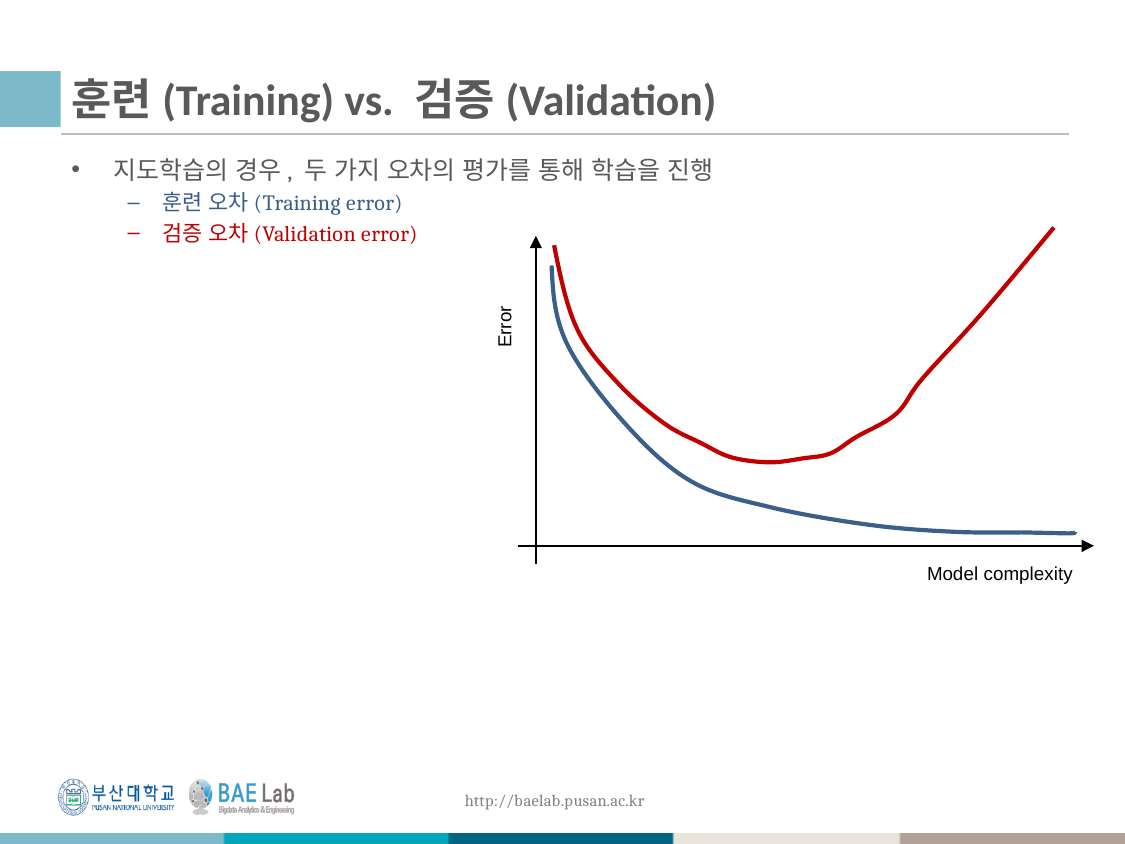

# 훈련(Training) vs. 검증(Validation)
지도학습의 경우, 두 가지 오차의 평가를 통해 학습을 진행
훈련 오차(Training error)
검증 오차(Validation error)

Error
Model complexity